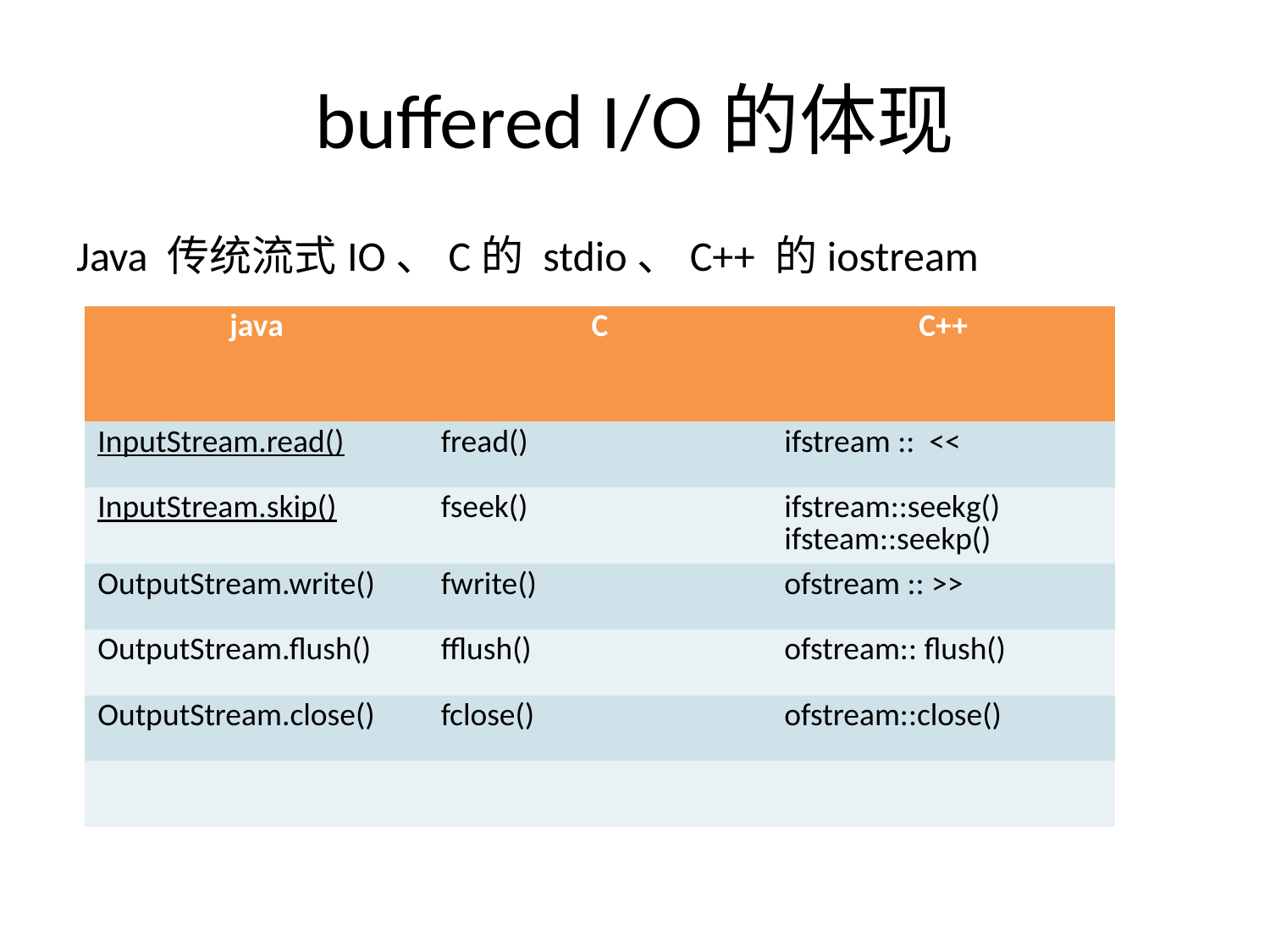

# buffered I/O的体现
Java 传统流式IO、C的 stdio、C++ 的iostream
| java | C | C++ |
| --- | --- | --- |
| InputStream.read() | fread() | ifstream :: << |
| InputStream.skip() | fseek() | ifstream::seekg() ifsteam::seekp() |
| OutputStream.write() | fwrite() | ofstream :: >> |
| OutputStream.flush() | fflush() | ofstream:: flush() |
| OutputStream.close() | fclose() | ofstream::close() |
|  |  |  |